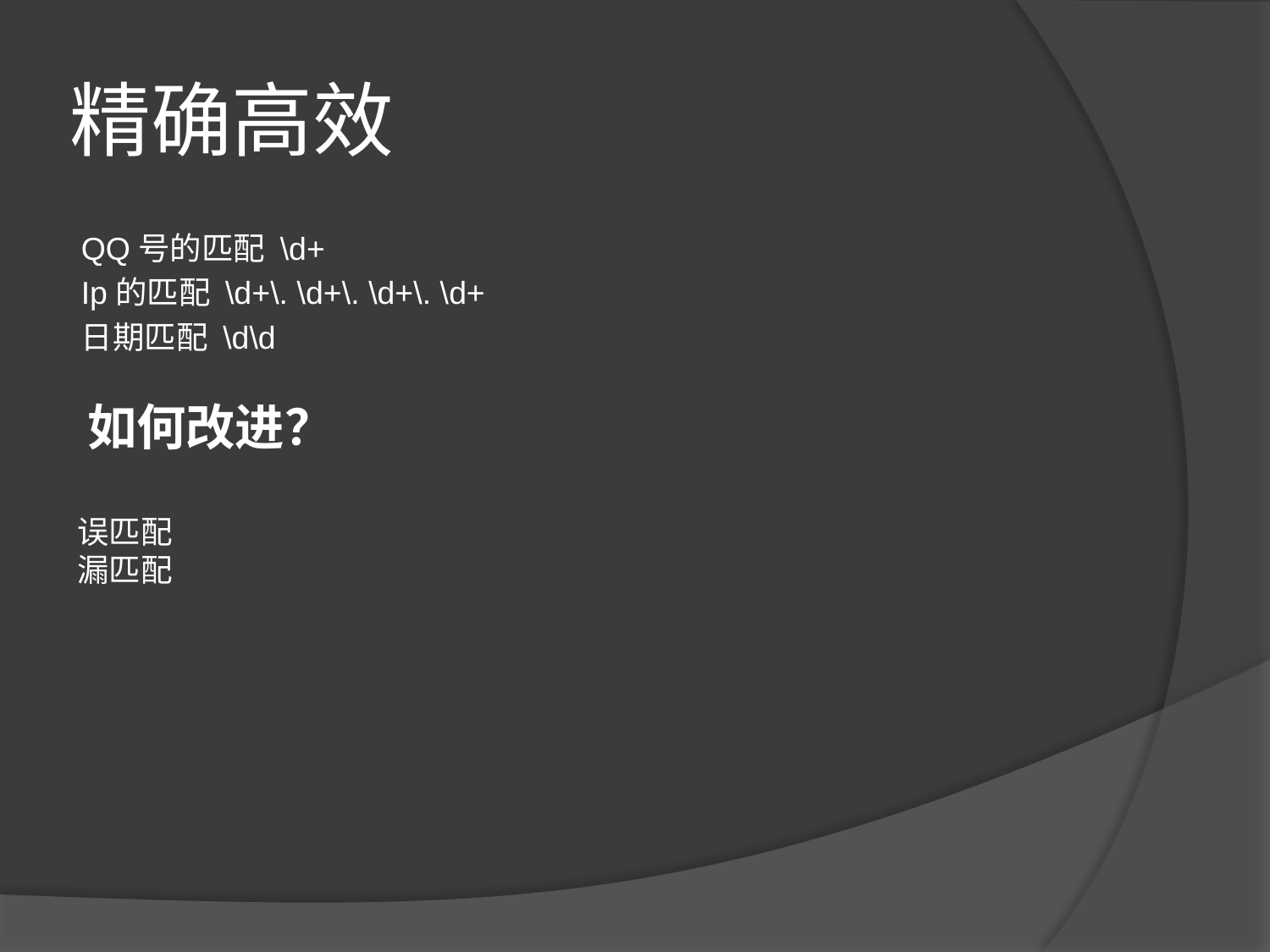

# 精确高效
QQ号的匹配 \d+
Ip的匹配 \d+\. \d+\. \d+\. \d+
日期匹配 \d\d

如何改进？
误匹配
漏匹配